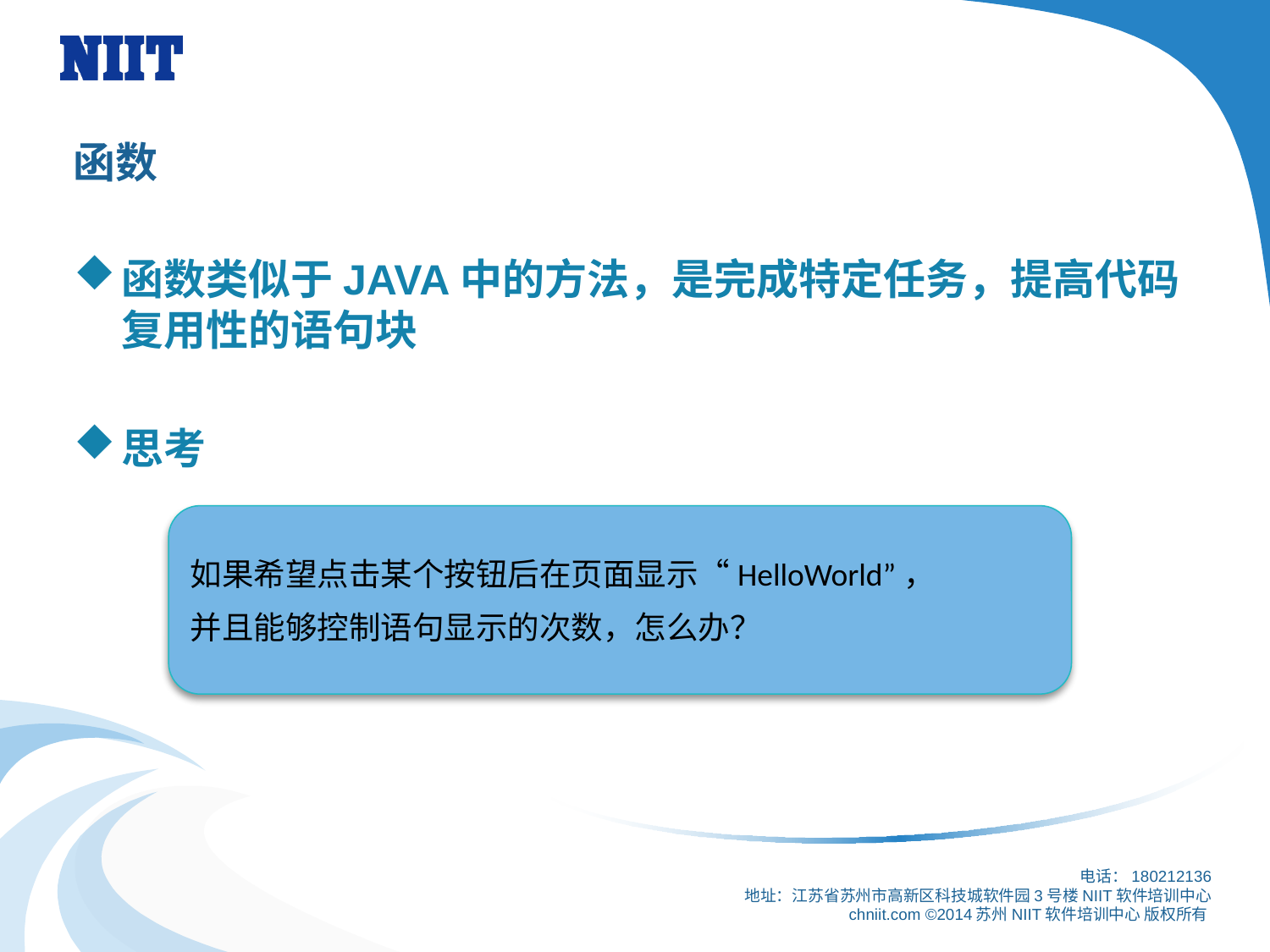

# 函数
函数类似于JAVA中的方法，是完成特定任务，提高代码复用性的语句块

思考
如果希望点击某个按钮后在页面显示“HelloWorld”，
并且能够控制语句显示的次数，怎么办？